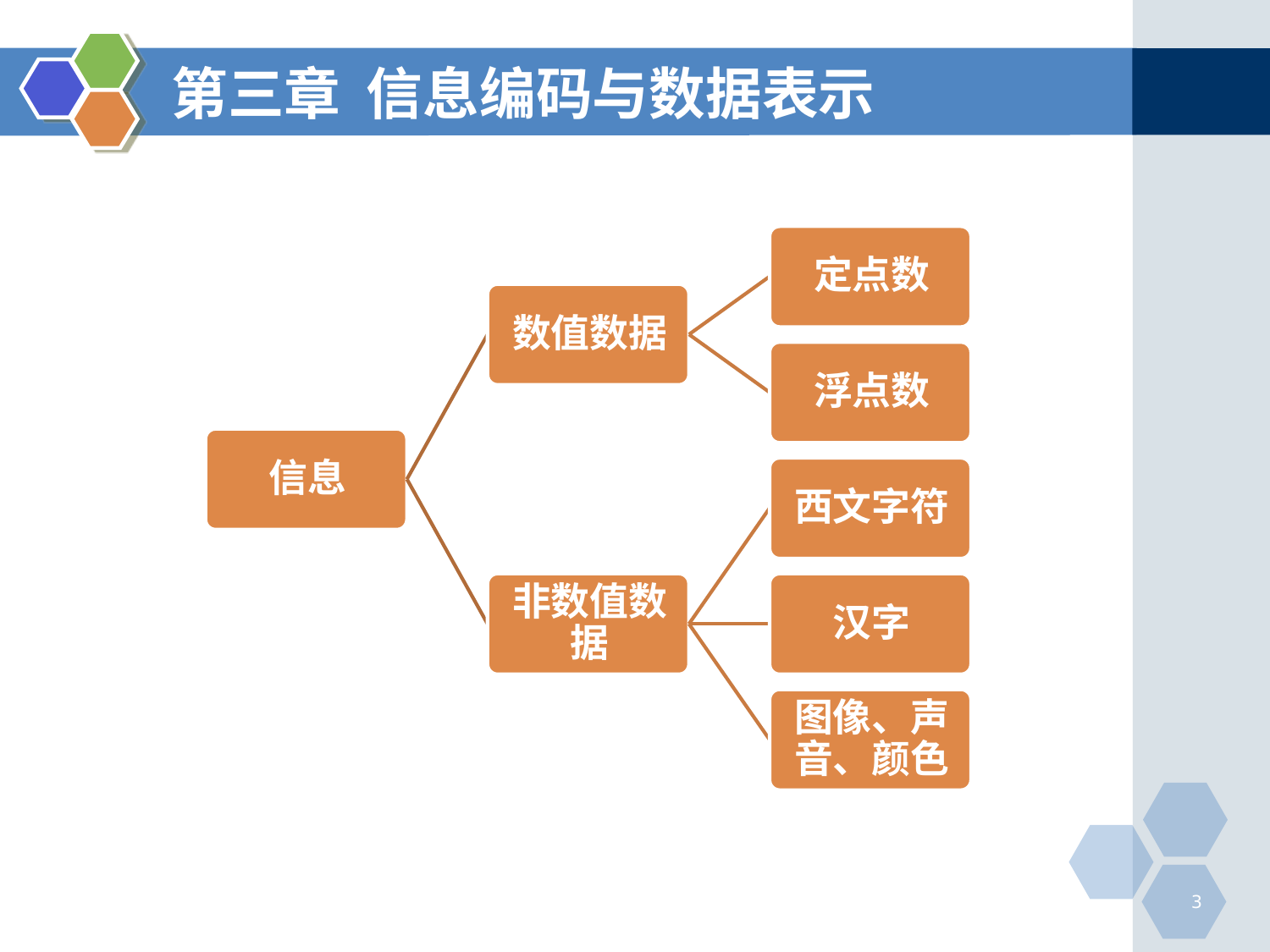

# 第三章  信息编码与数据表示
信息

数值数据

定点数

浮点数

非数值数据

西文字符

汉字

图像、声音、颜色
3